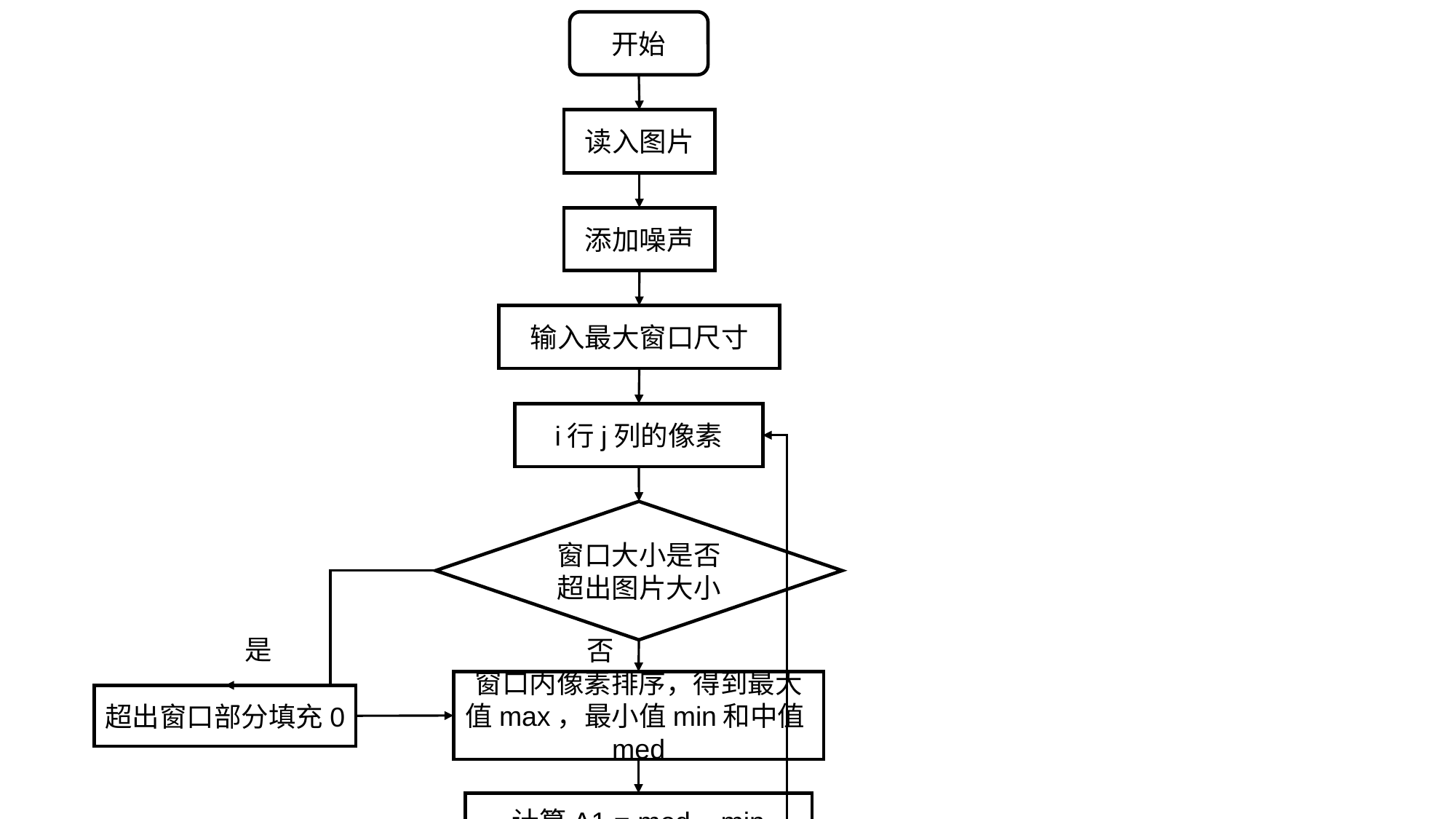

开始
读入图片
添加噪声
输入最大窗口尺寸
i行j列的像素
窗口大小是否超出图片大小
是
否
窗口内像素排序，得到最大值max，最小值min和中值med
超出窗口部分填充0
计算A1 = med – min
A2 = med - max
A1 > 0 && A2 < 0 ?
是
否
计算B1 = Zxy – min
B2 = Zxy - max
增加窗口尺寸
B1 > 0 && B2 < 0 ?
是
否
该点像素值为中值med
该点像素值不变
i++ || j++
i < h && j < w ?
否
是
结束